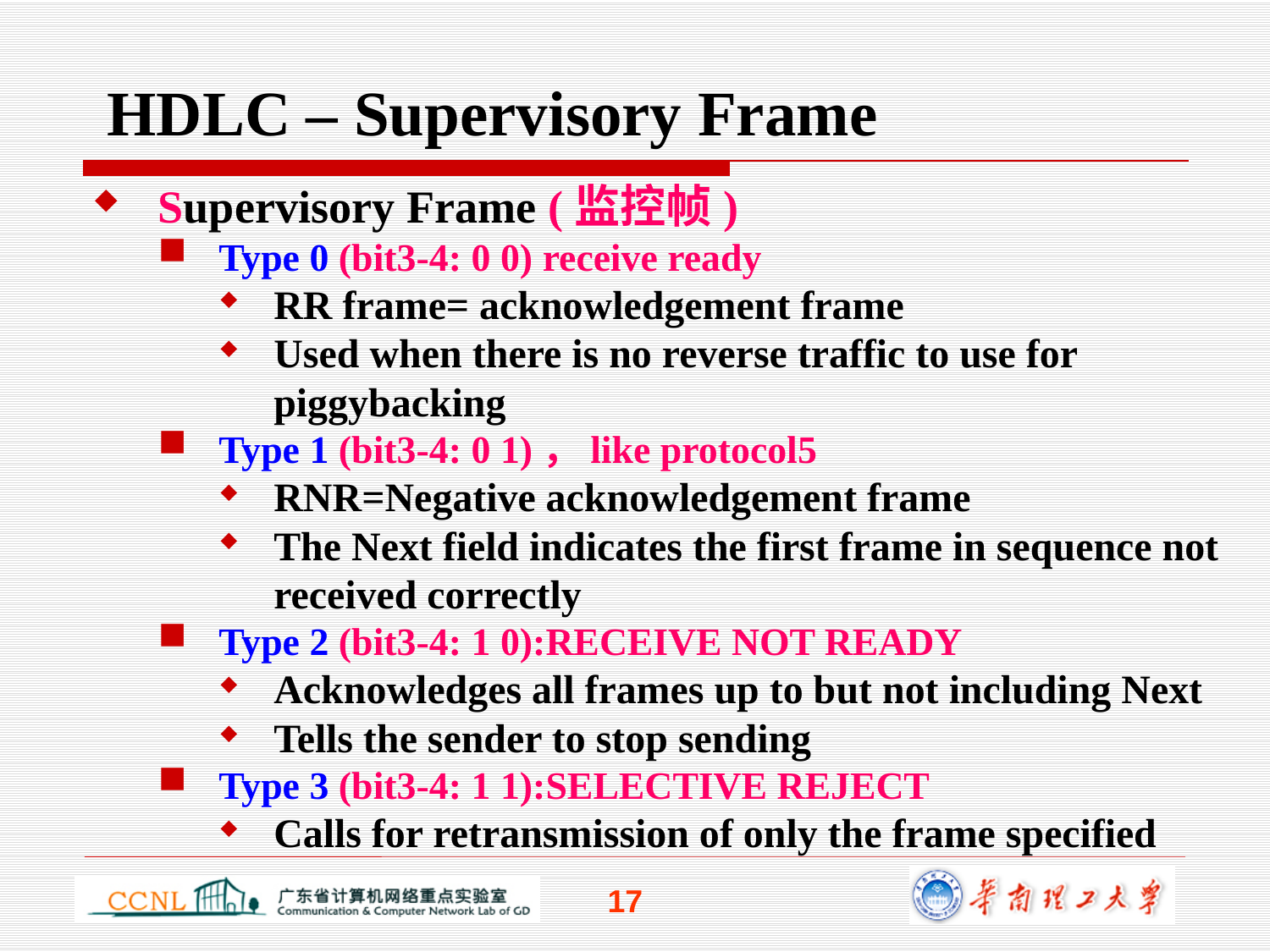

HDLC – Supervisory Frame
Supervisory Frame (监控帧)
Type 0 (bit3-4: 0 0) receive ready
RR frame= acknowledgement frame
Used when there is no reverse traffic to use for piggybacking
Type 1 (bit3-4: 0 1)，like protocol5
RNR=Negative acknowledgement frame
The Next field indicates the first frame in sequence not received correctly
Type 2 (bit3-4: 1 0):RECEIVE NOT READY
Acknowledges all frames up to but not including Next
Tells the sender to stop sending
Type 3 (bit3-4: 1 1):SELECTIVE REJECT
Calls for retransmission of only the frame specified